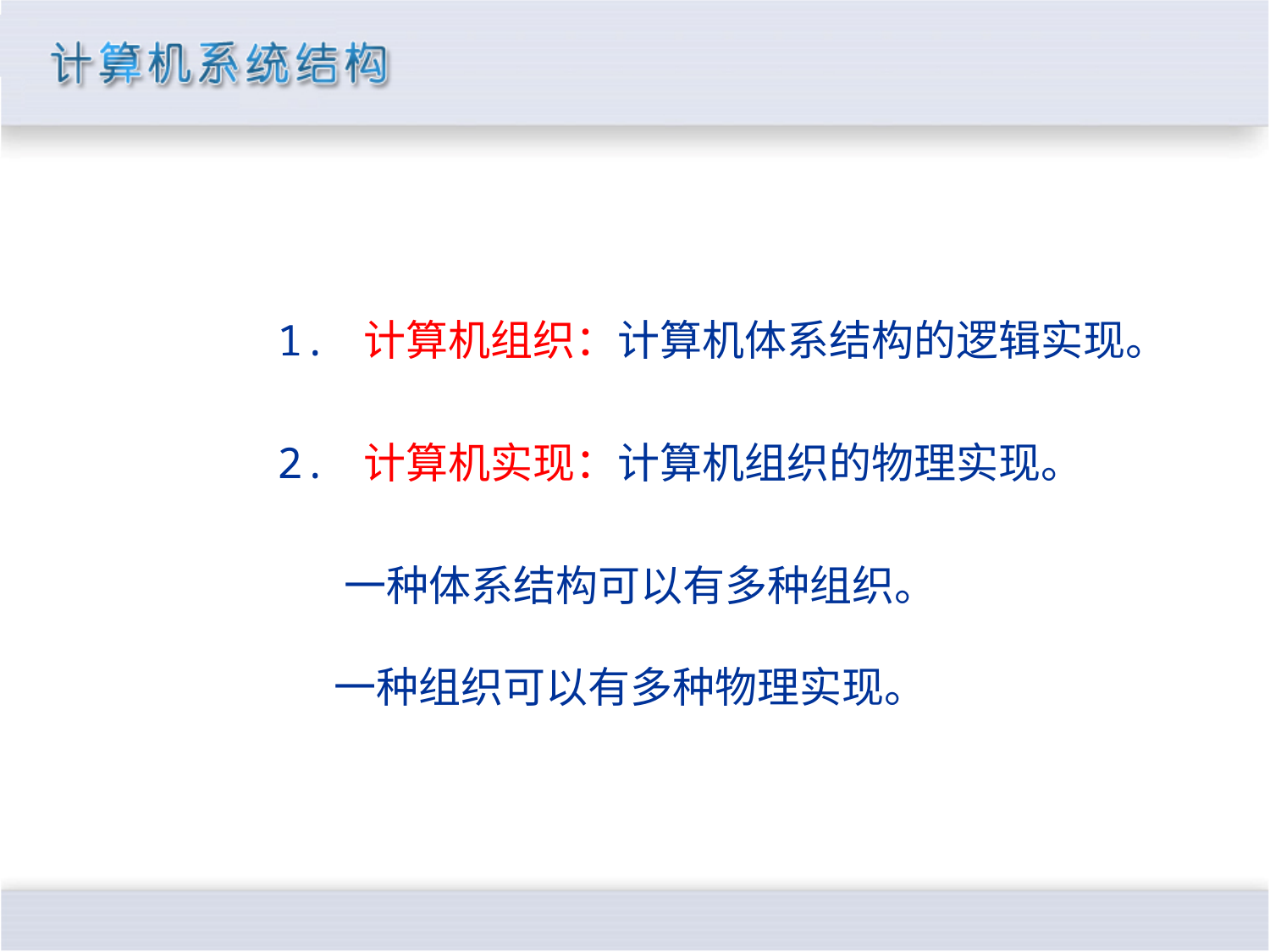

1. 计算机组织：计算机体系结构的逻辑实现。
2. 计算机实现：计算机组织的物理实现。
      一种体系结构可以有多种组织。
      一种组织可以有多种物理实现。